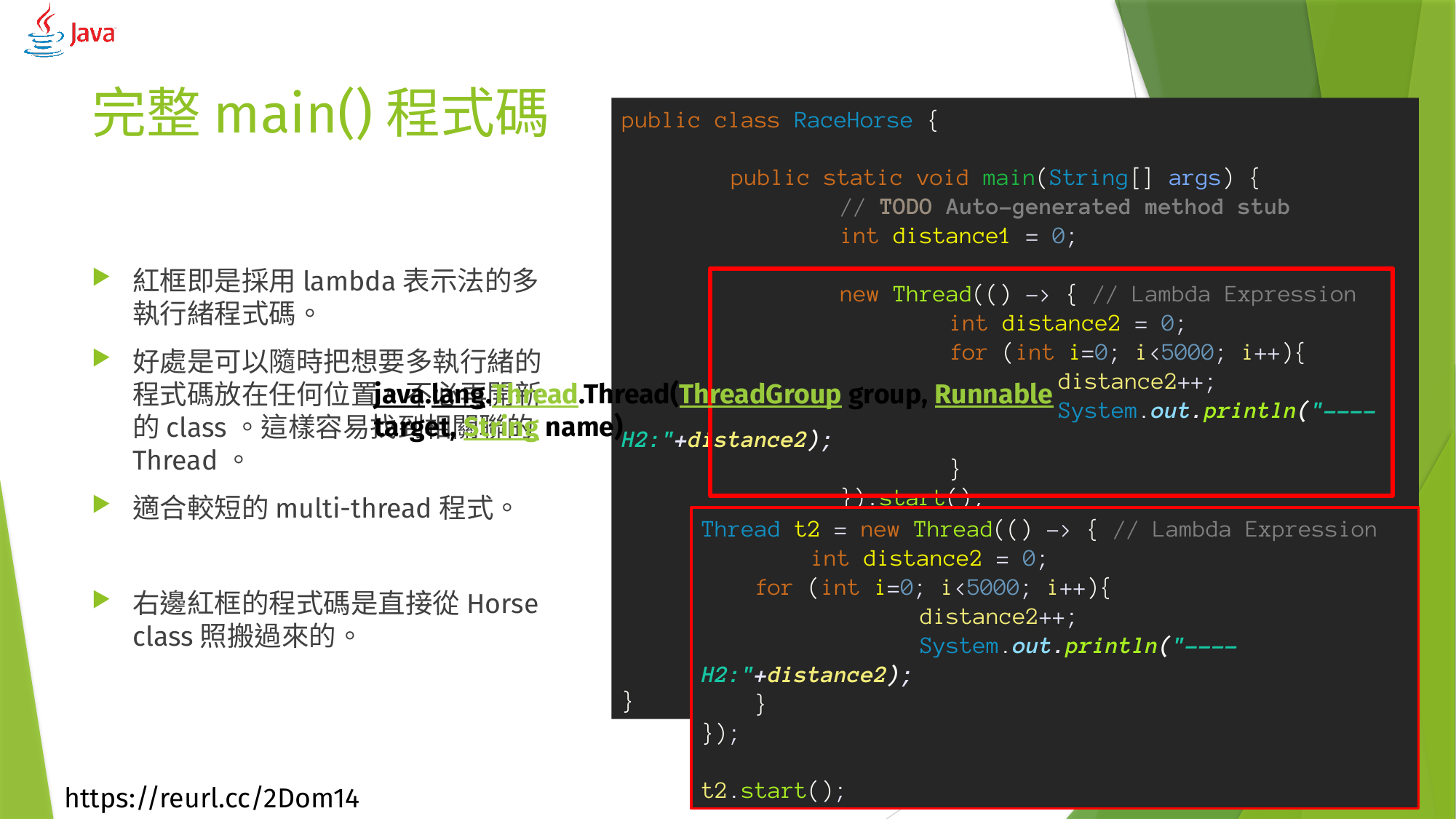

# 完整main()程式碼
public class RaceHorse {

	public static void main(String[] args) {
		// TODO Auto-generated method stub
		int distance1 = 0;

		new Thread(() -> { // Lambda Expression
			int distance2 = 0;
    			for (int i=0; i<5000; i++){
    				distance2++;
    				System.out.println("----H2:"+distance2);
    			}
 		}).start();

    		for (int i=0; i<5000; i++){
    			distance1++;
      		System.out.println("H1:"+distance1);
    		}
	}
}
紅框即是採用lambda表示法的多執行緒程式碼。
好處是可以隨時把想要多執行緒的程式碼放在任何位置。不必再開新的class。這樣容易找到相關聯的Thread。
適合較短的multi-thread程式。

右邊紅框的程式碼是直接從Horse class照搬過來的。

java.lang.Thread.Thread(ThreadGroup group, Runnable target, String name)
Thread t2 = new Thread(() -> { // Lambda Expression
	int distance2 = 0;
    for (int i=0; i<5000; i++){
    		distance2++;
    		System.out.println("----H2:"+distance2);
    }
});

t2.start();